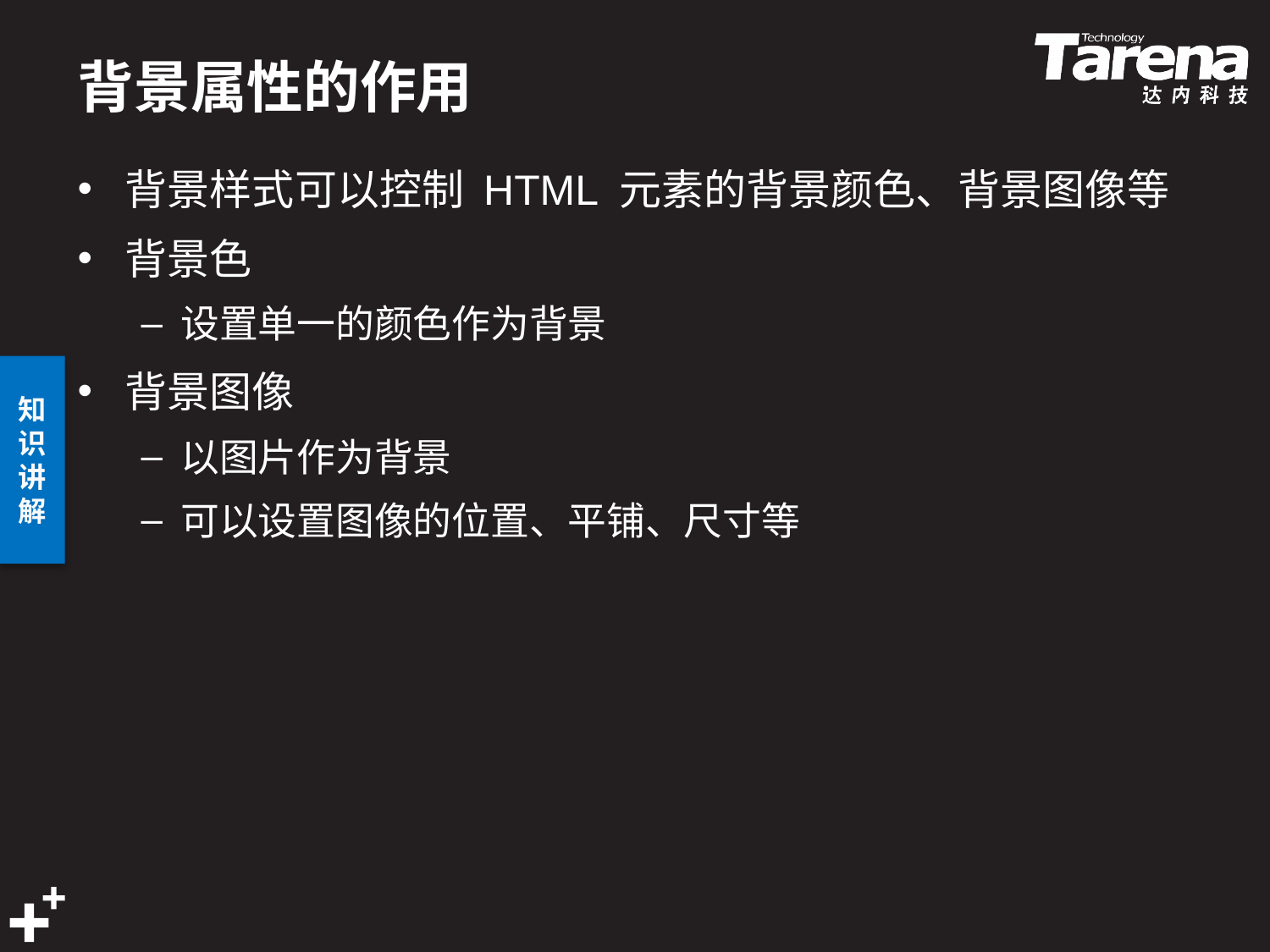

# 背景属性的作用
背景样式可以控制 HTML 元素的背景颜色、背景图像等
背景色
设置单一的颜色作为背景
背景图像
以图片作为背景
可以设置图像的位置、平铺、尺寸等